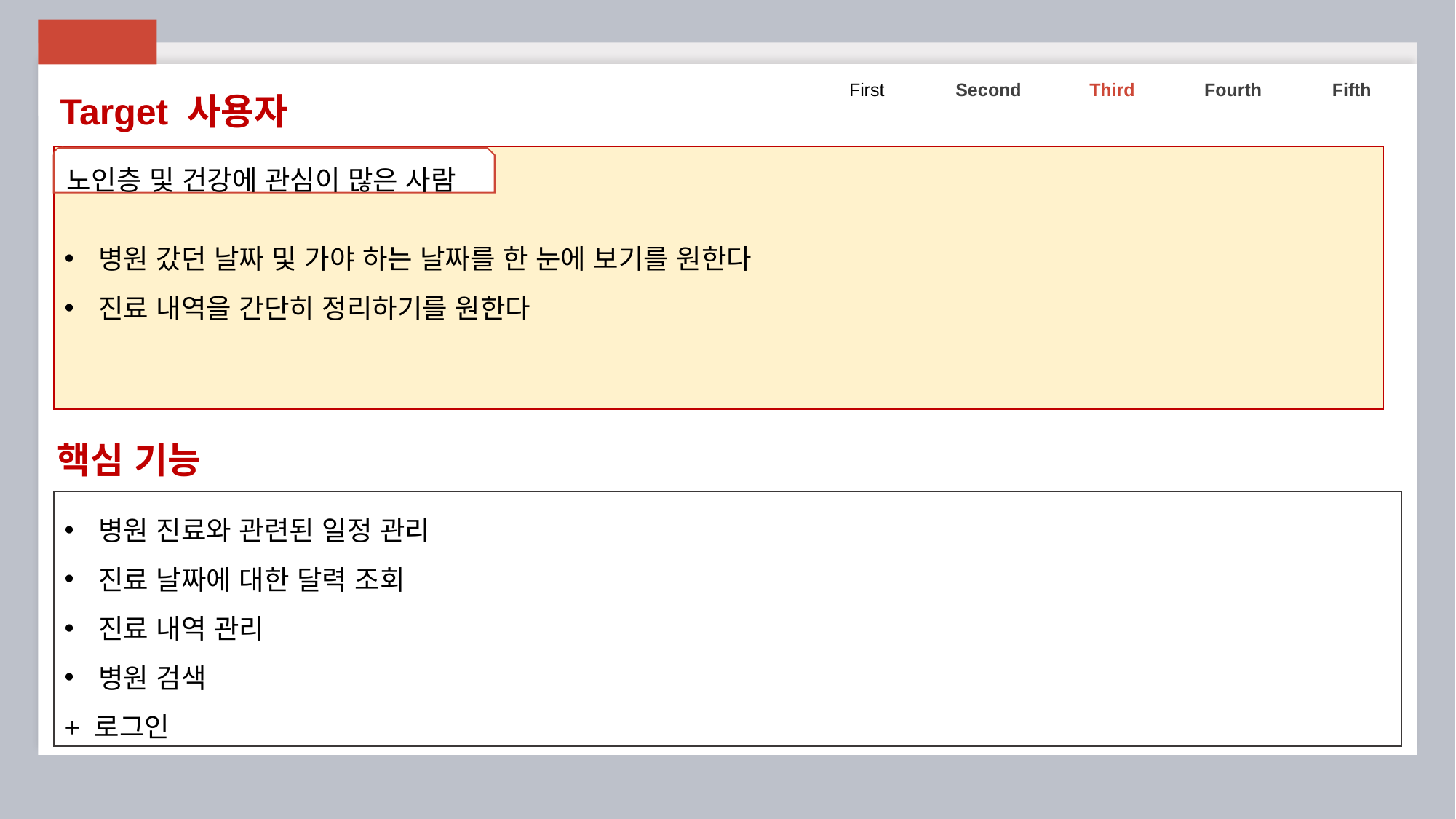

First
Second
Third
Fourth
Fifth
Target 사용자

병원 갔던 날짜 및 가야 하는 날짜를 한 눈에 보기를 원한다
진료 내역을 간단히 정리하기를 원한다

노인층 및 건강에 관심이 많은 사람
핵심 기능
병원 진료와 관련된 일정 관리
진료 날짜에 대한 달력 조회
진료 내역 관리
병원 검색
+ 로그인